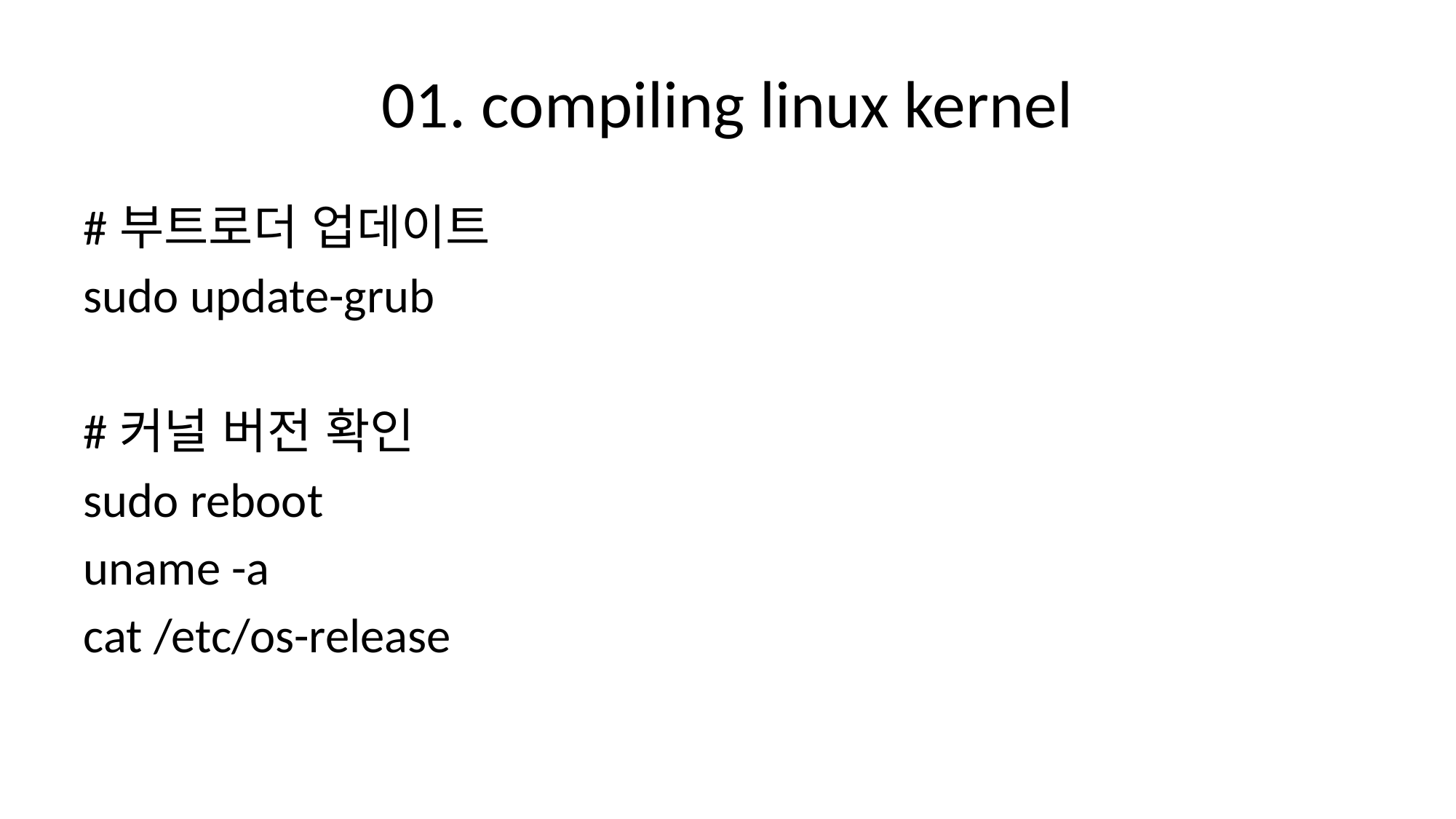

# 01. compiling linux kernel
#부트로더 업데이트
sudo update-grub

#커널 버전 확인
sudo reboot
uname -a
cat /etc/os-release